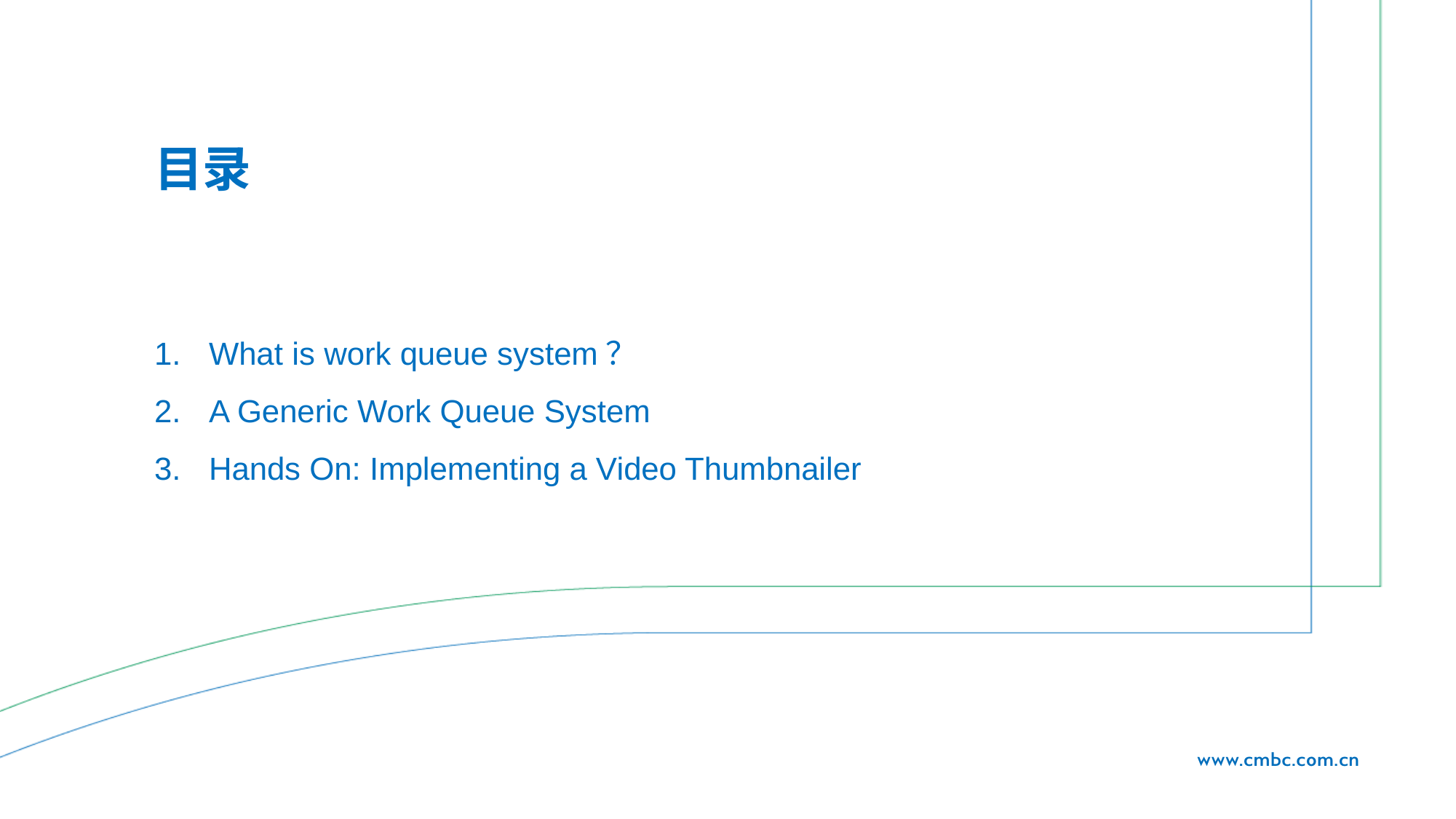

# 目录
What is work queue system？
A Generic Work Queue System
Hands On: Implementing a Video Thumbnailer